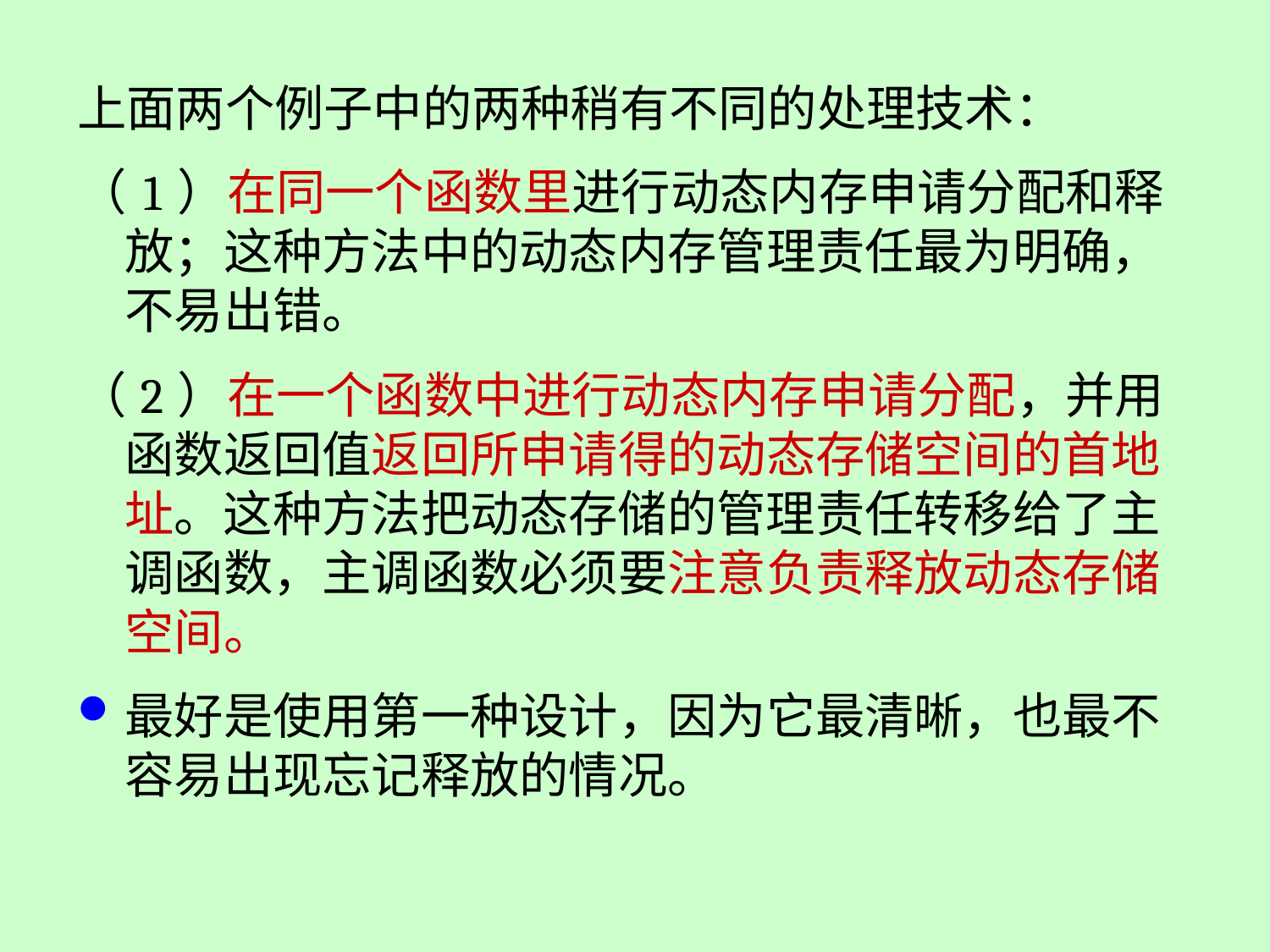

上面两个例子中的两种稍有不同的处理技术：
（1）在同一个函数里进行动态内存申请分配和释放；这种方法中的动态内存管理责任最为明确，不易出错。
（2）在一个函数中进行动态内存申请分配，并用函数返回值返回所申请得的动态存储空间的首地址。这种方法把动态存储的管理责任转移给了主调函数，主调函数必须要注意负责释放动态存储空间。
最好是使用第一种设计，因为它最清晰，也最不容易出现忘记释放的情况。